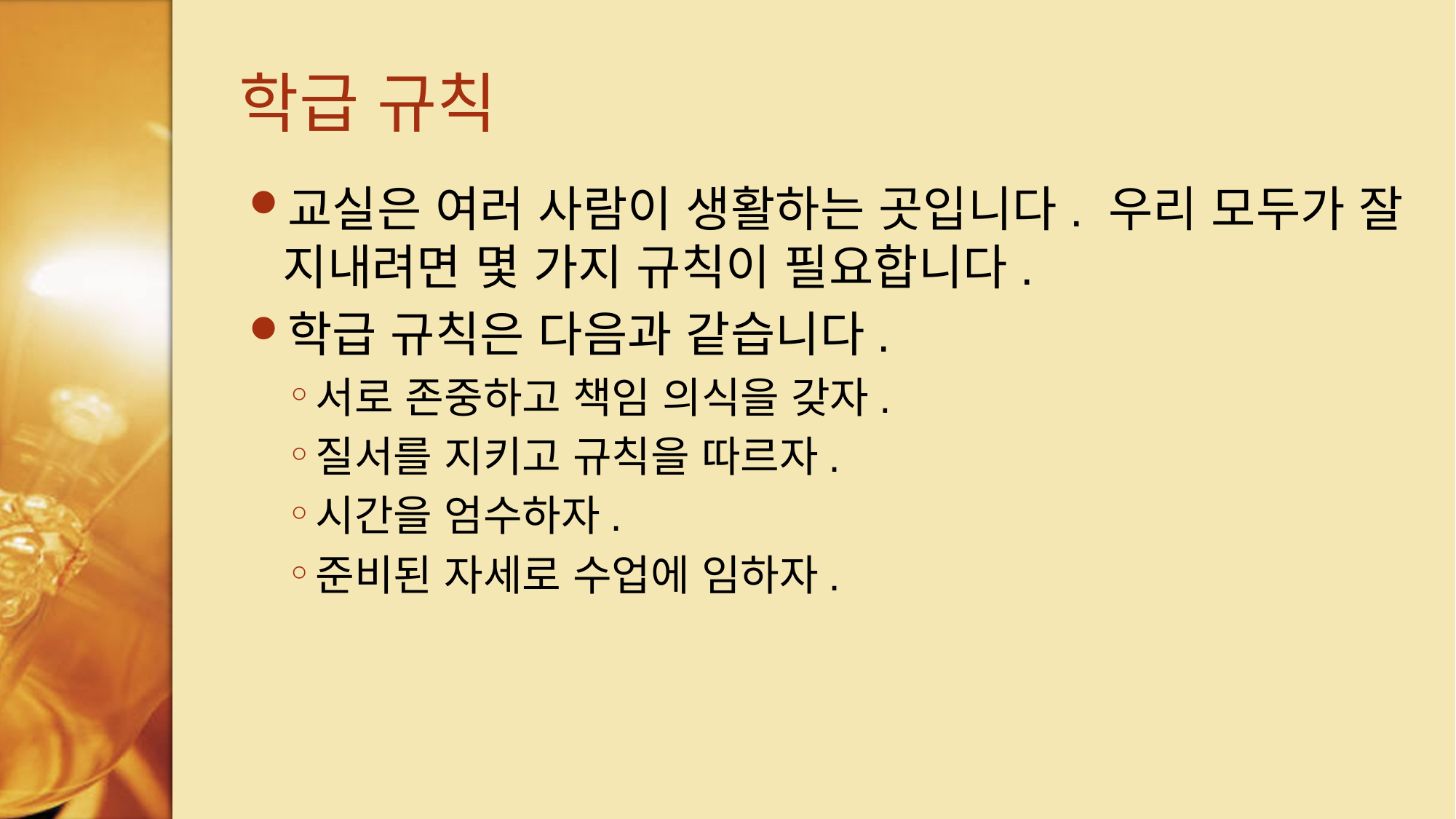

# 학급 규칙
교실은 여러 사람이 생활하는 곳입니다. 우리 모두가 잘 지내려면 몇 가지 규칙이 필요합니다.
학급 규칙은 다음과 같습니다.
서로 존중하고 책임 의식을 갖자.
질서를 지키고 규칙을 따르자.
시간을 엄수하자.
준비된 자세로 수업에 임하자.